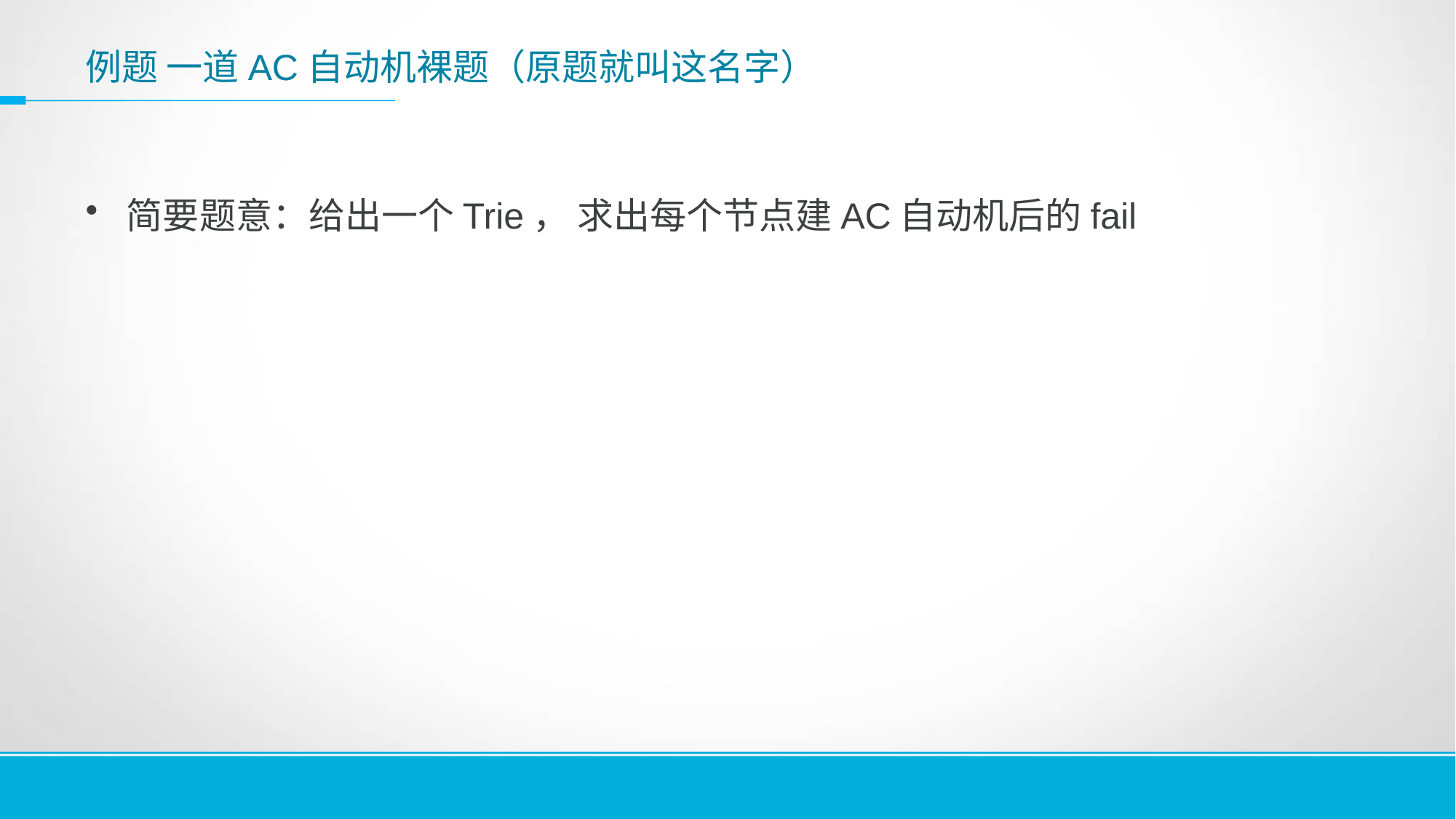

# 例题 一道AC自动机裸题（原题就叫这名字）

简要题意：给出一个Trie， 求出每个节点建AC自动机后的fail